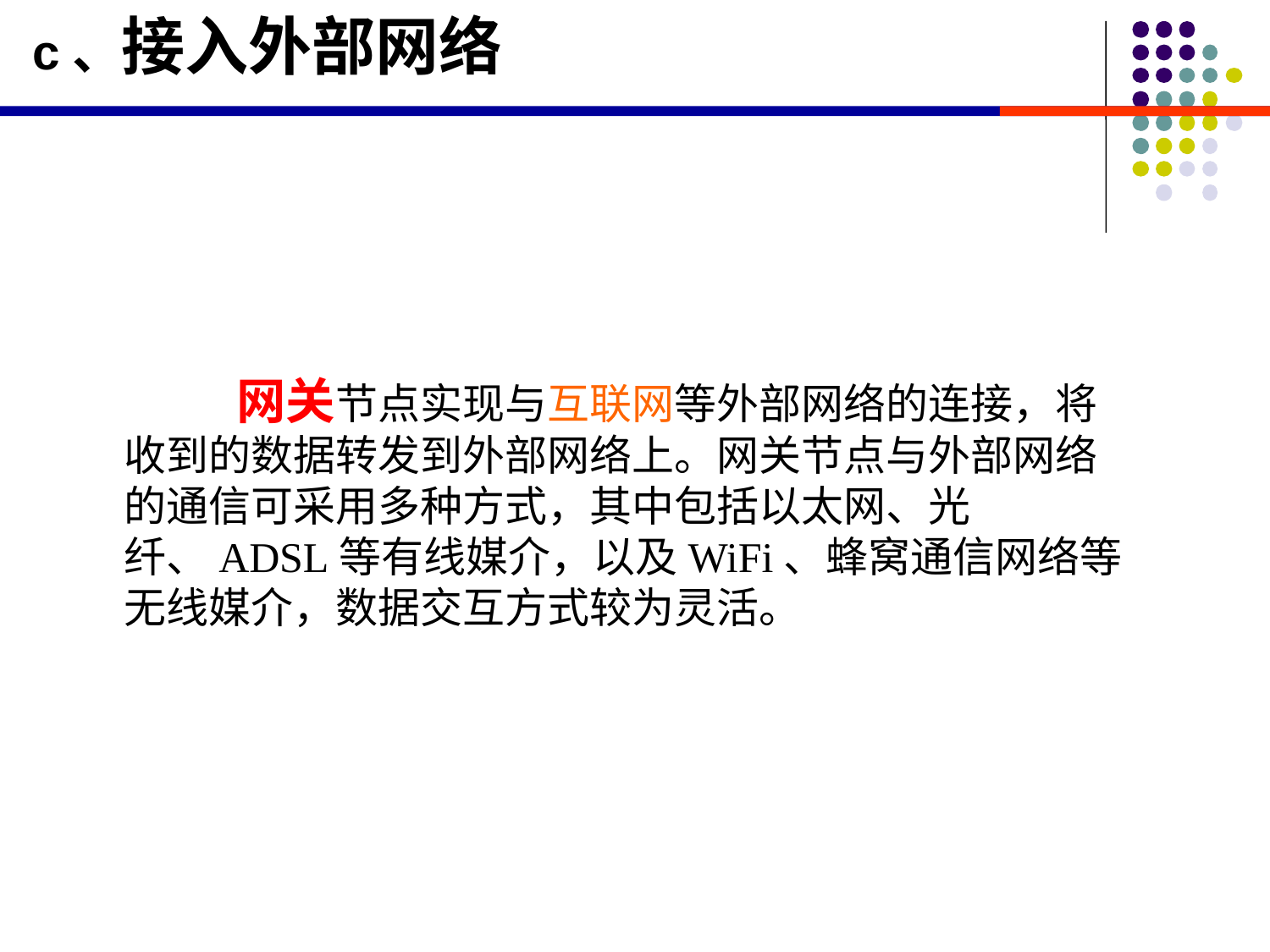

c、接入外部网络

         网关节点实现与互联网等外部网络的连接，将收到的数据转发到外部网络上。网关节点与外部网络的通信可采用多种方式，其中包括以太网、光纤、ADSL等有线媒介，以及WiFi、蜂窝通信网络等无线媒介，数据交互方式较为灵活。